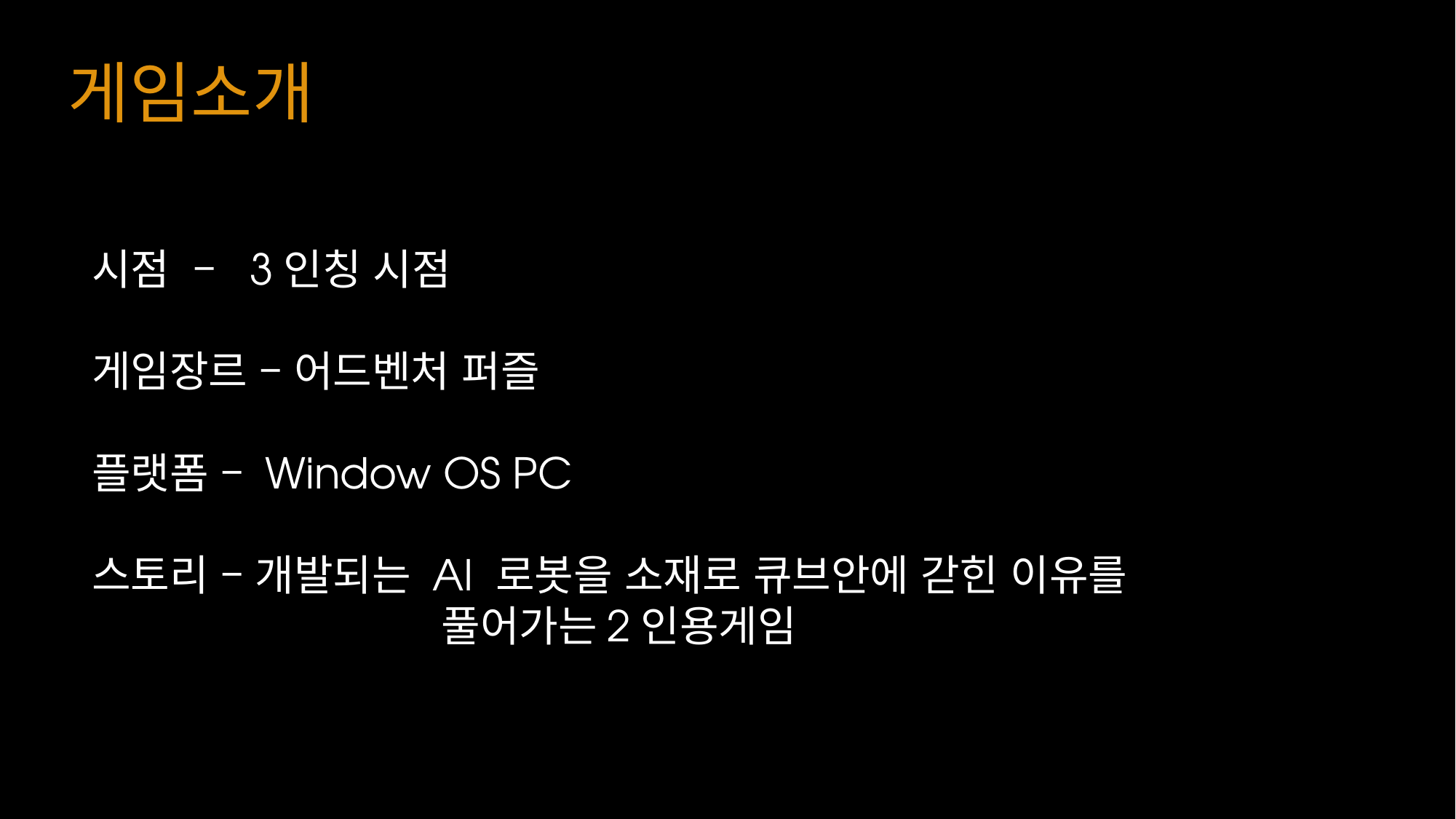

게임소개
시점  –  3인칭 시점
게임장르 – 어드벤처 퍼즐
플랫폼 – Window OS PC
스토리 – 개발되는 AI 로봇을 소재로 큐브안에 갇힌 이유를
			 풀어가는2인용게임